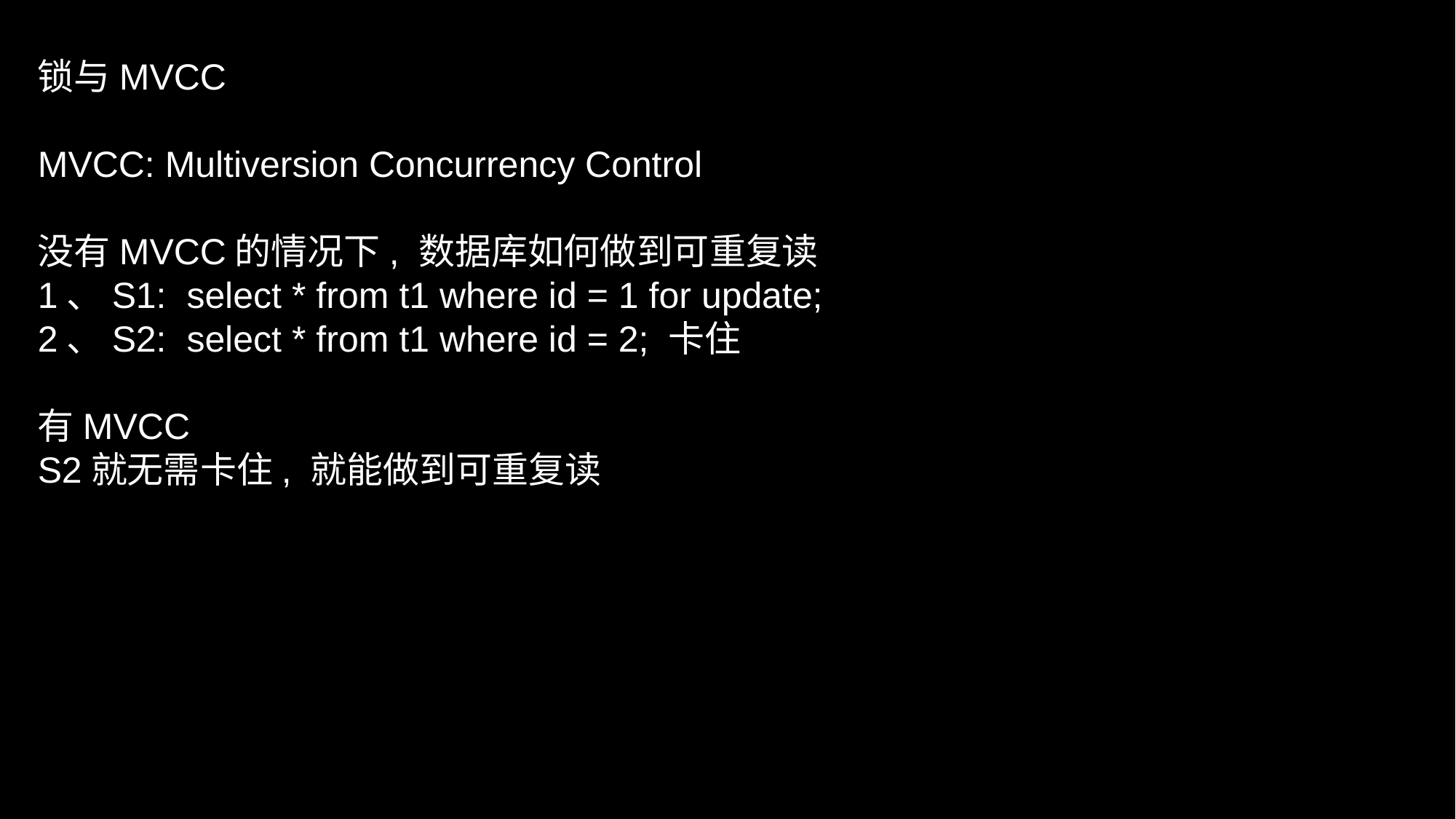

锁与MVCC

MVCC: Multiversion Concurrency Control

没有MVCC的情况下, 数据库如何做到可重复读
1、S1:  select * from t1 where id = 1 for update;
2、S2:  select * from t1 where id = 2; 卡住

有MVCC
S2就无需卡住, 就能做到可重复读